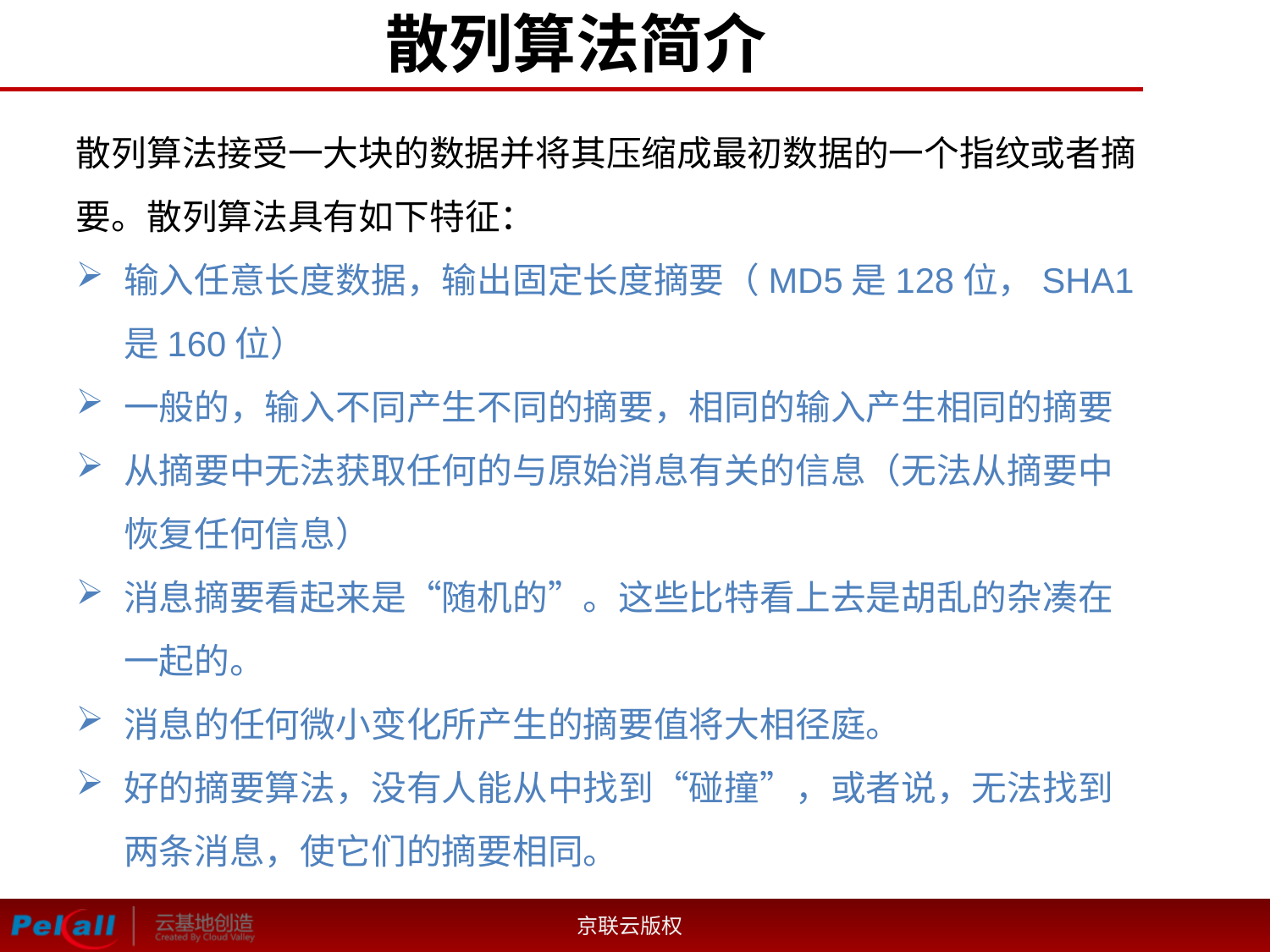

# 散列算法简介
散列算法接受一大块的数据并将其压缩成最初数据的一个指纹或者摘要。散列算法具有如下特征：
输入任意长度数据，输出固定长度摘要（MD5是128位，SHA1是160位）
一般的，输入不同产生不同的摘要，相同的输入产生相同的摘要
从摘要中无法获取任何的与原始消息有关的信息（无法从摘要中恢复任何信息）
消息摘要看起来是“随机的”。这些比特看上去是胡乱的杂凑在一起的。
消息的任何微小变化所产生的摘要值将大相径庭。
好的摘要算法，没有人能从中找到“碰撞”，或者说，无法找到两条消息，使它们的摘要相同。